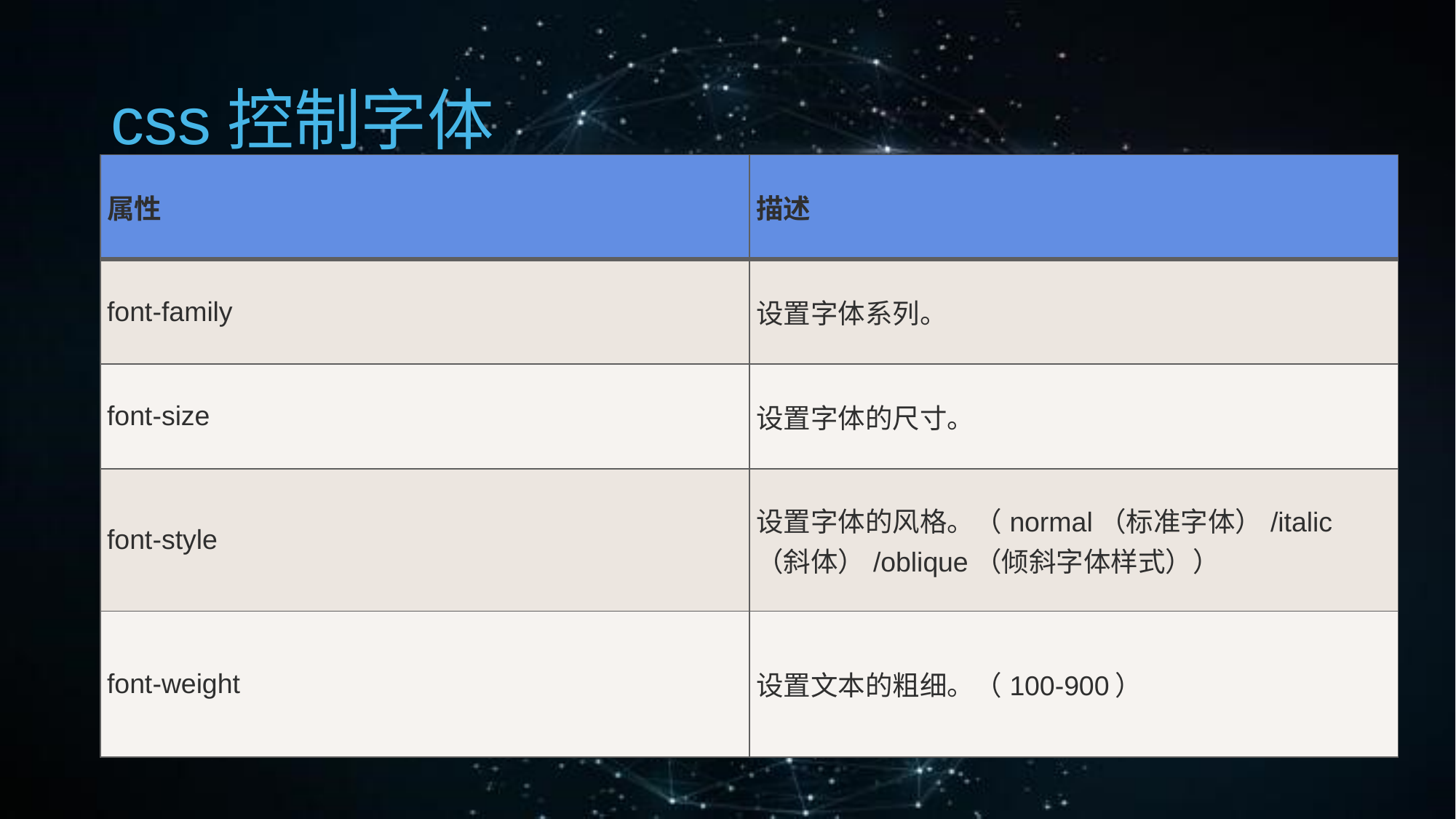

# css控制字体
| 属性 | 描述 |
| --- | --- |
| font-family | 设置字体系列。 |
| font-size | 设置字体的尺寸。 |
| font-style | 设置字体的风格。（normal（标准字体）/italic（斜体）/oblique（倾斜字体样式）） |
| font-weight | 设置文本的粗细。（100-900） |